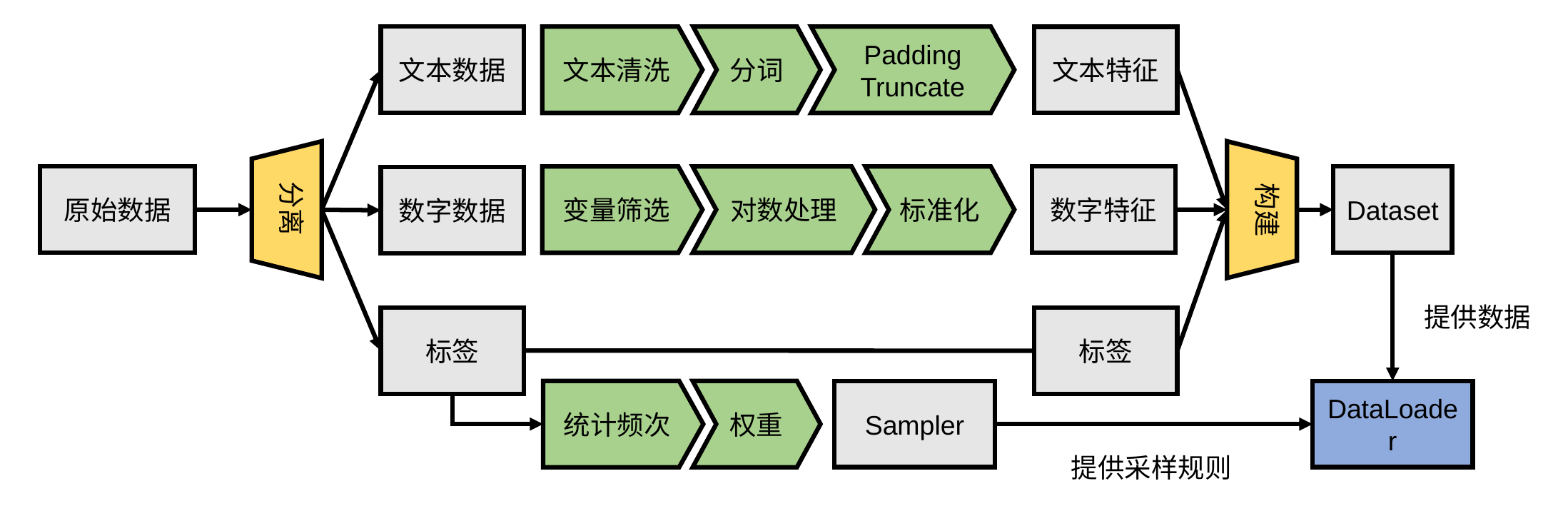

Padding
Truncate
文本清洗
分词
文本数据
文本特征
分离

构建

对数处理
标准化
数字特征
变量筛选
原始数据
Dataset
数字数据
提供数据
标签
标签
DataLoader
权重
Sampler
统计频次
提供采样规则